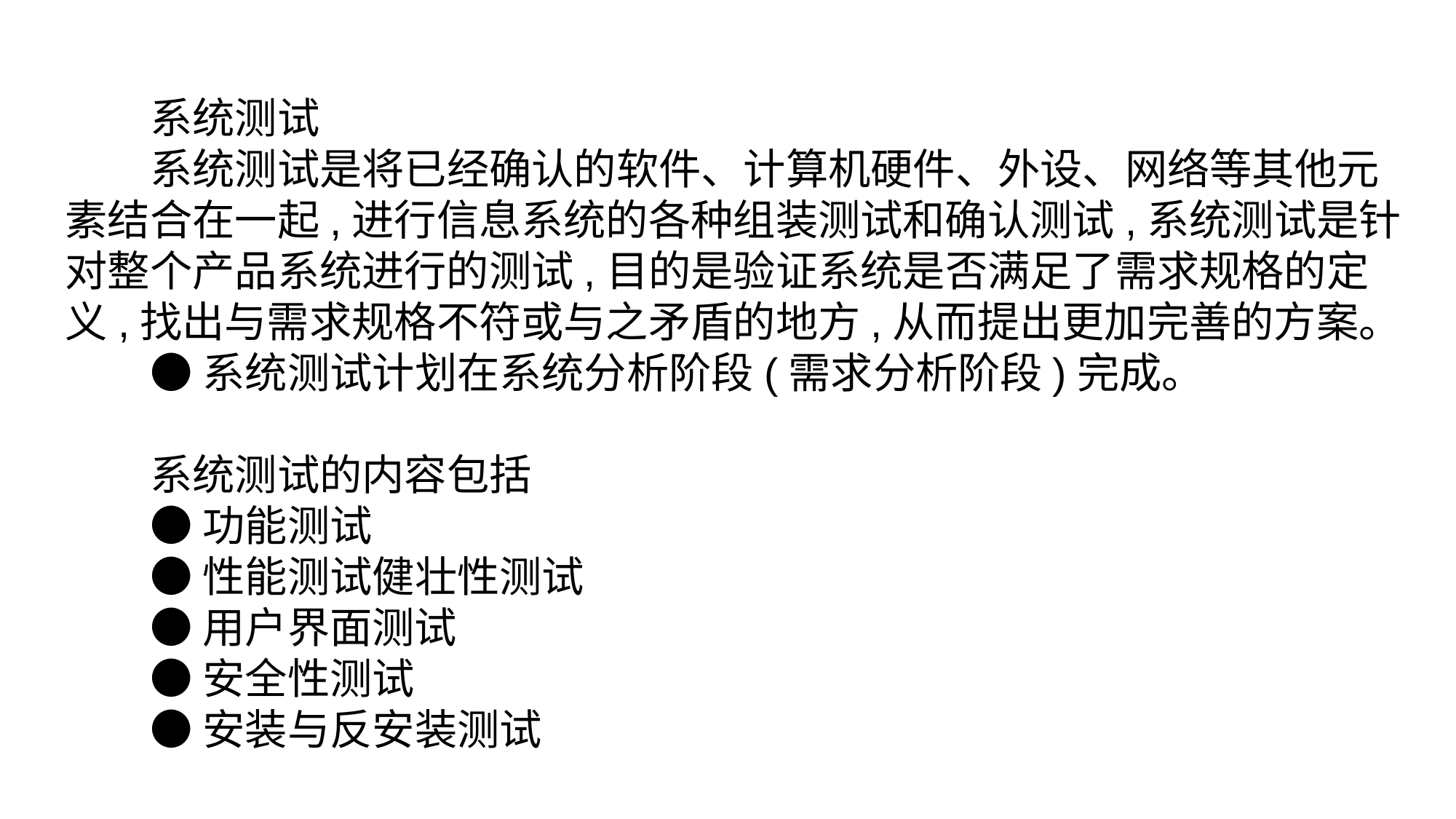

系统测试
系统测试是将已经确认的软件、计算机硬件、外设、网络等其他元素结合在一起,进行信息系统的各种组装测试和确认测试,系统测试是针对整个产品系统进行的测试,目的是验证系统是否满足了需求规格的定义,找出与需求规格不符或与之矛盾的地方,从而提出更加完善的方案。
●系统测试计划在系统分析阶段(需求分析阶段)完成。

系统测试的内容包括
●功能测试
●性能测试健壮性测试
●用户界面测试
●安全性测试
●安装与反安装测试